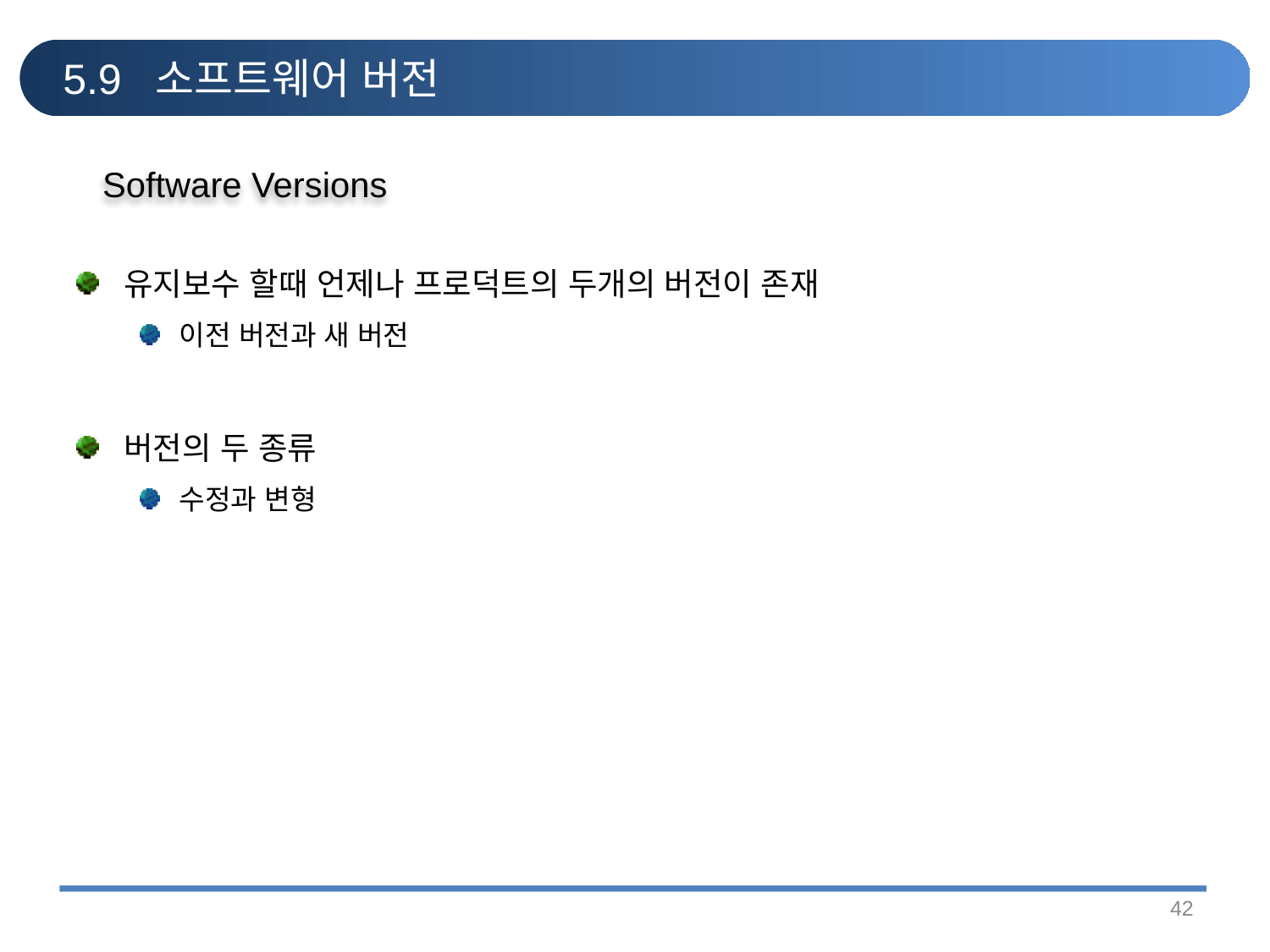

# 5.9  소프트웨어 버전
Software Versions
유지보수 할때 언제나 프로덕트의 두개의 버전이 존재
이전 버전과 새 버전

버전의 두 종류
수정과 변형

42